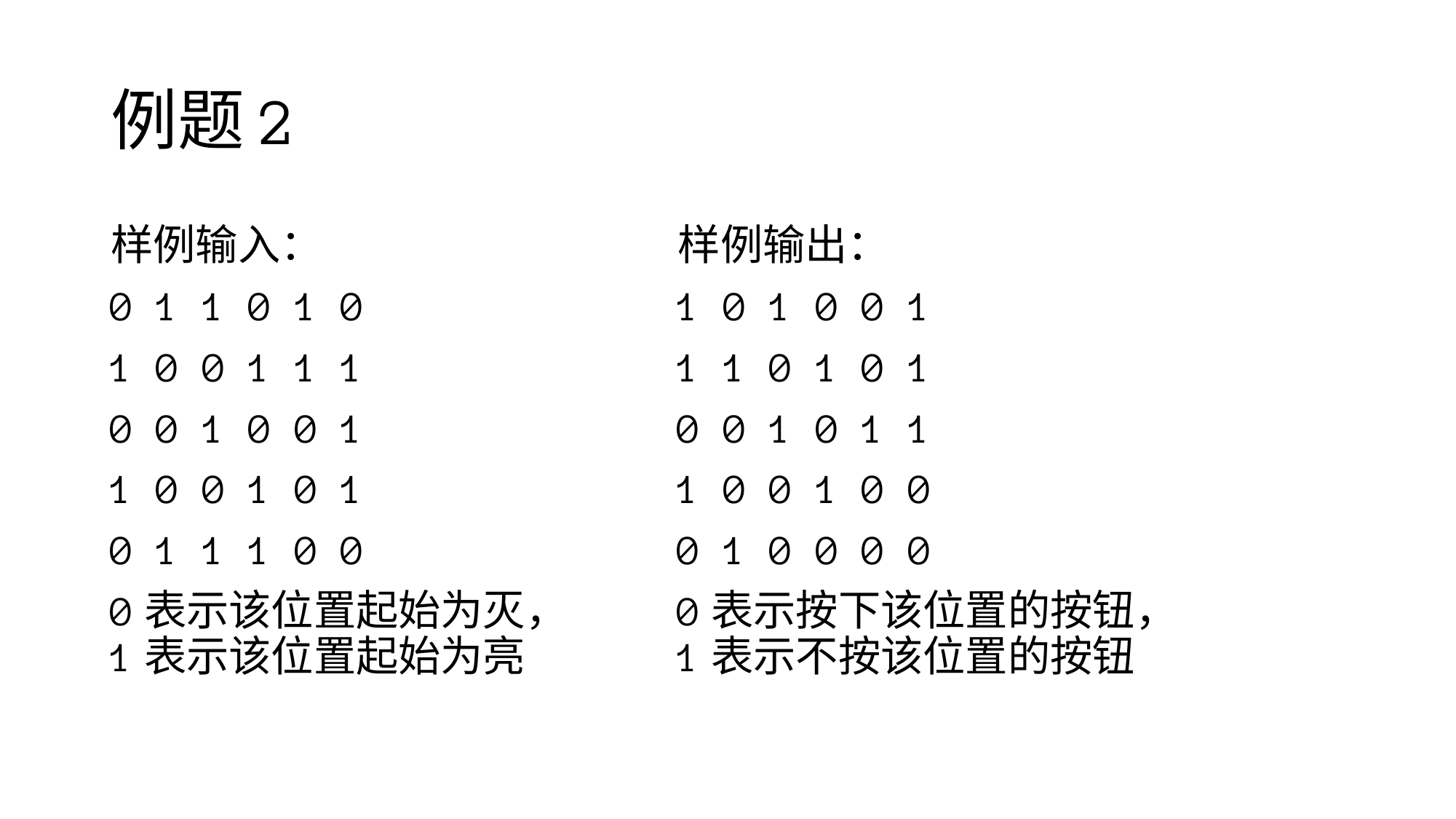

# 例题2
样例输入：
0 1 1 0 1 0
1 0 0 1 1 1
0 0 1 0 0 1
1 0 0 1 0 1
0 1 1 1 0 0
0表示该位置起始为灭，1表示该位置起始为亮
样例输出：
1 0 1 0 0 1
1 1 0 1 0 1
0 0 1 0 1 1
1 0 0 1 0 0
0 1 0 0 0 0
0表示按下该位置的按钮，1表示不按该位置的按钮